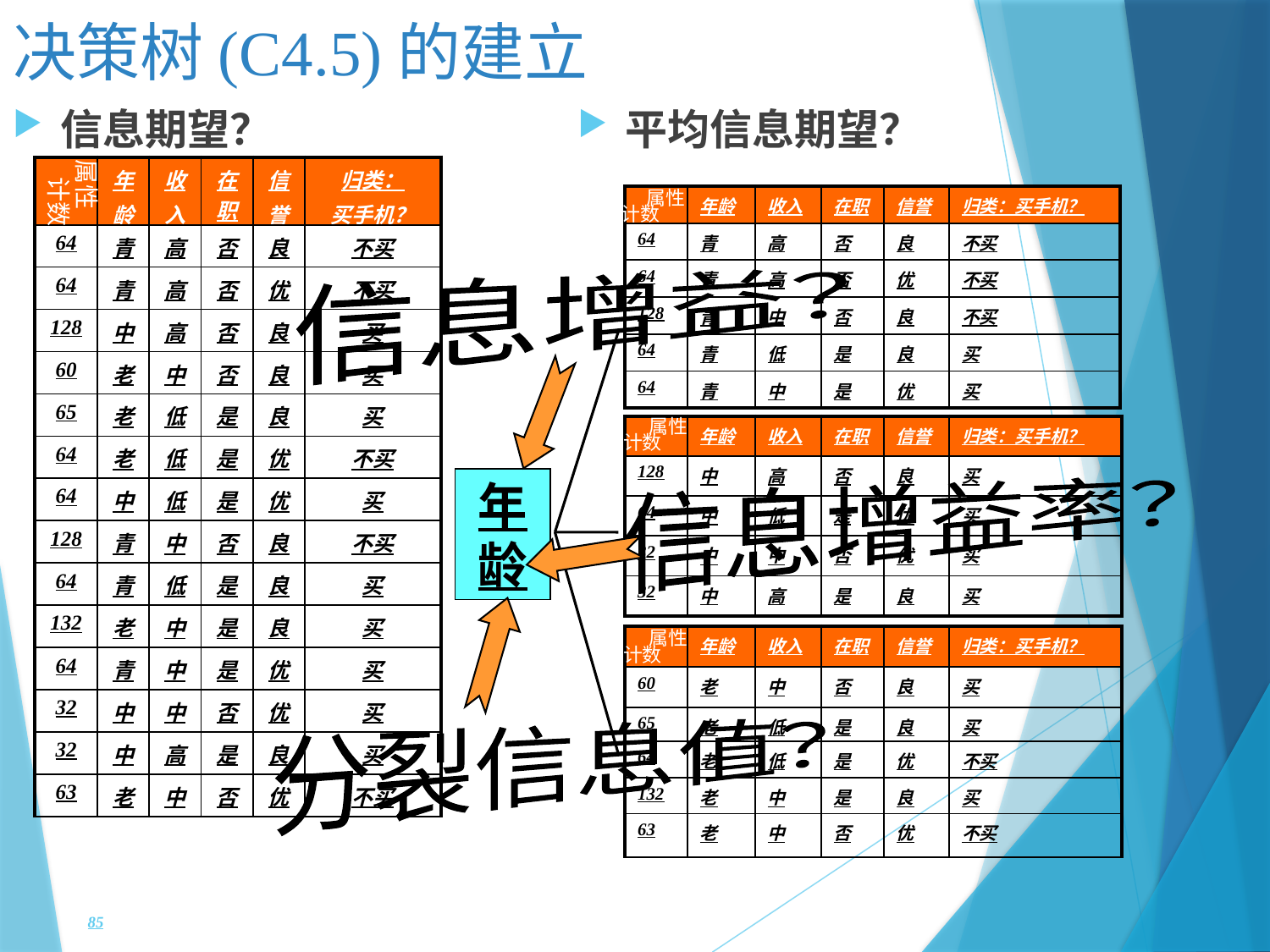

决策树(C4.5)的建立
信息期望？
平均信息期望？
属性
计数
|  | 年 龄 | 收 入 | 在职 | 信 誉 | 归类： 买手机？ |
| --- | --- | --- | --- | --- | --- |
| 64 | 青 | 高 | 否 | 良 | 不买 |
| 64 | 青 | 高 | 否 | 优 | 不买 |
| 128 | 中 | 高 | 否 | 良 | 买 |
| 60 | 老 | 中 | 否 | 良 | 买 |
| 65 | 老 | 低 | 是 | 良 | 买 |
| 64 | 老 | 低 | 是 | 优 | 不买 |
| 64 | 中 | 低 | 是 | 优 | 买 |
| 128 | 青 | 中 | 否 | 良 | 不买 |
| 64 | 青 | 低 | 是 | 良 | 买 |
| 132 | 老 | 中 | 是 | 良 | 买 |
| 64 | 青 | 中 | 是 | 优 | 买 |
| 32 | 中 | 中 | 否 | 优 | 买 |
| 32 | 中 | 高 | 是 | 良 | 买 |
| 63 | 老 | 中 | 否 | 优 | 不买 |
属性
计数
|  | 年龄 | 收入 | 在职 | 信誉 | 归类：买手机？ |
| --- | --- | --- | --- | --- | --- |
| 64 | 青 | 高 | 否 | 良 | 不买 |
| 64 | 青 | 高 | 否 | 优 | 不买 |
| 128 | 青 | 中 | 否 | 良 | 不买 |
| 64 | 青 | 低 | 是 | 良 | 买 |
| 64 | 青 | 中 | 是 | 优 | 买 |
信息增益？

属性
计数
|  | 年龄 | 收入 | 在职 | 信誉 | 归类：买手机？ |
| --- | --- | --- | --- | --- | --- |
| 128 | 中 | 高 | 否 | 良 | 买 |
| 64 | 中 | 低 | 是 | 优 | 买 |
| 32 | 中 | 中 | 否 | 优 | 买 |
| 32 | 中 | 高 | 是 | 良 | 买 |
年龄
信息增益率？

分裂信息值？
属性
计数
|  | 年龄 | 收入 | 在职 | 信誉 | 归类：买手机？ |
| --- | --- | --- | --- | --- | --- |
| 60 | 老 | 中 | 否 | 良 | 买 |
| 65 | 老 | 低 | 是 | 良 | 买 |
| 64 | 老 | 低 | 是 | 优 | 不买 |
| 132 | 老 | 中 | 是 | 良 | 买 |
| 63 | 老 | 中 | 否 | 优 | 不买 |
85